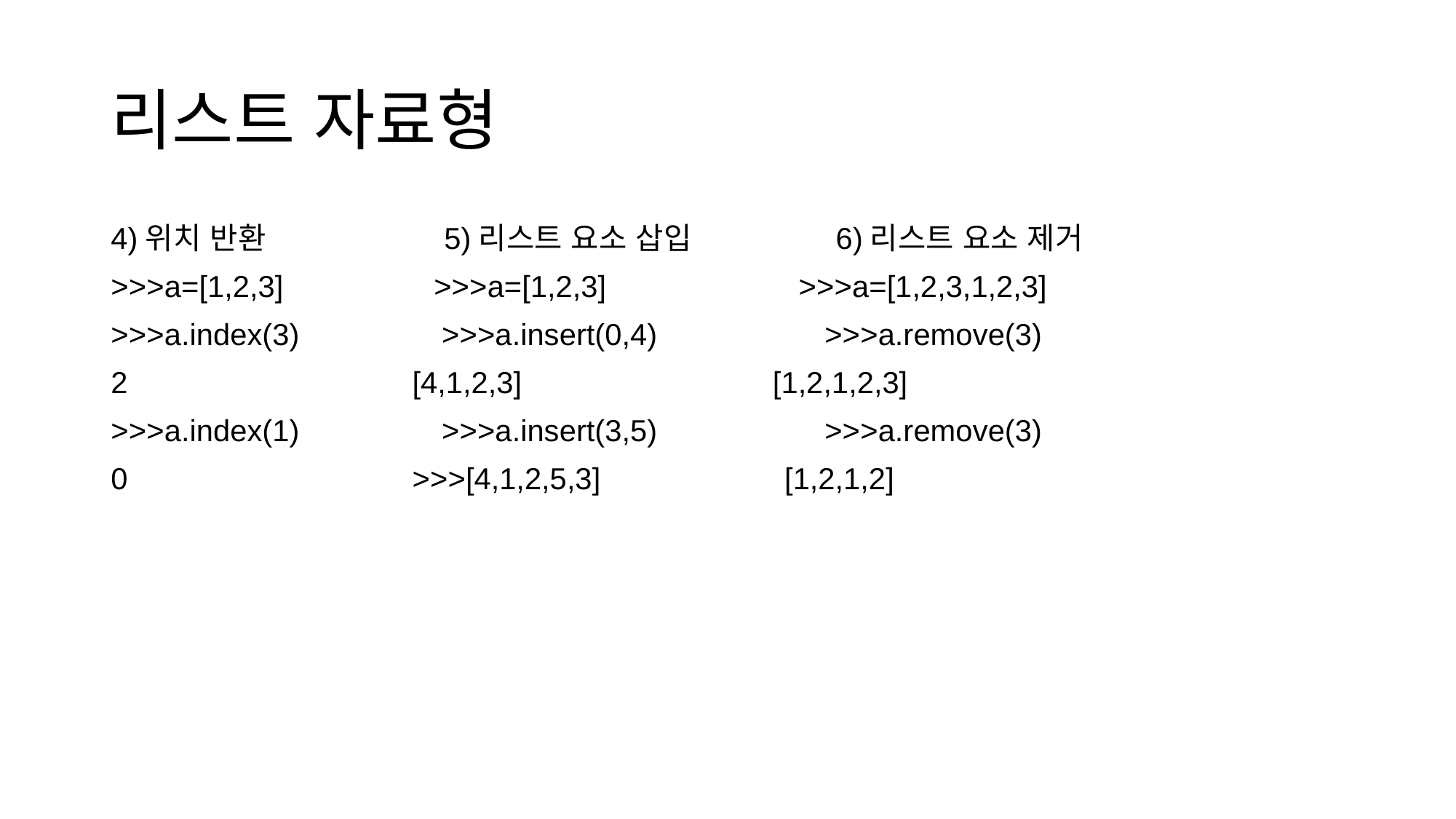

# 리스트 자료형
4)위치 반환                    5)리스트 요소 삽입                6)리스트 요소 제거
>>>a=[1,2,3]                  >>>a=[1,2,3]                       >>>a=[1,2,3,1,2,3]
>>>a.index(3)                 >>>a.insert(0,4)                    >>>a.remove(3)
2                                  [4,1,2,3]                              [1,2,1,2,3]
>>>a.index(1)                 >>>a.insert(3,5)                    >>>a.remove(3)
0                                  >>>[4,1,2,5,3]                      [1,2,1,2]